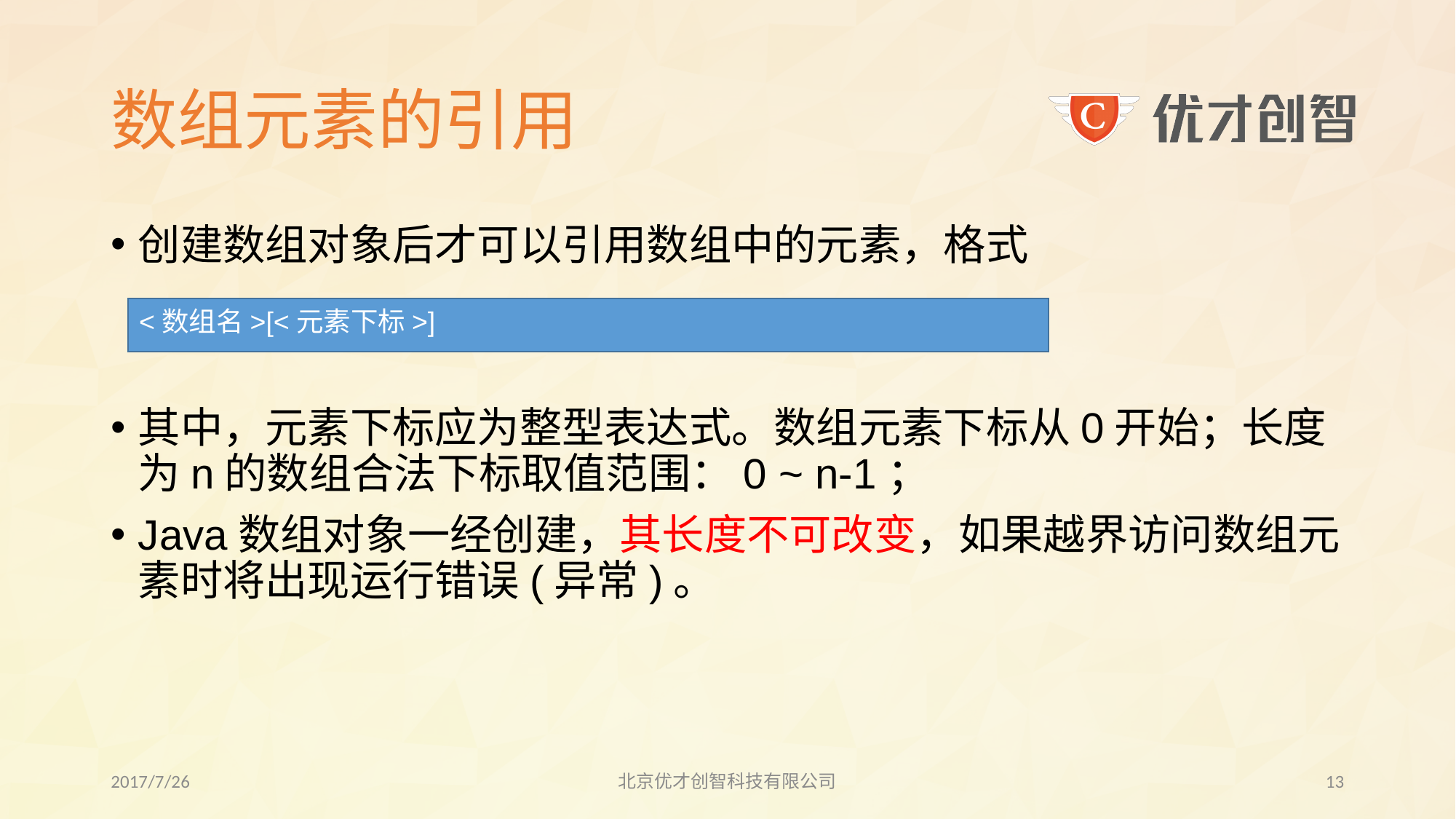

# 数组元素的引用
创建数组对象后才可以引用数组中的元素，格式

其中，元素下标应为整型表达式。数组元素下标从0开始；长度为n的数组合法下标取值范围：0 ~ n-1；
Java数组对象一经创建，其长度不可改变，如果越界访问数组元素时将出现运行错误(异常)。
<数组名>[<元素下标>]
2017/7/26
北京优才创智科技有限公司
13